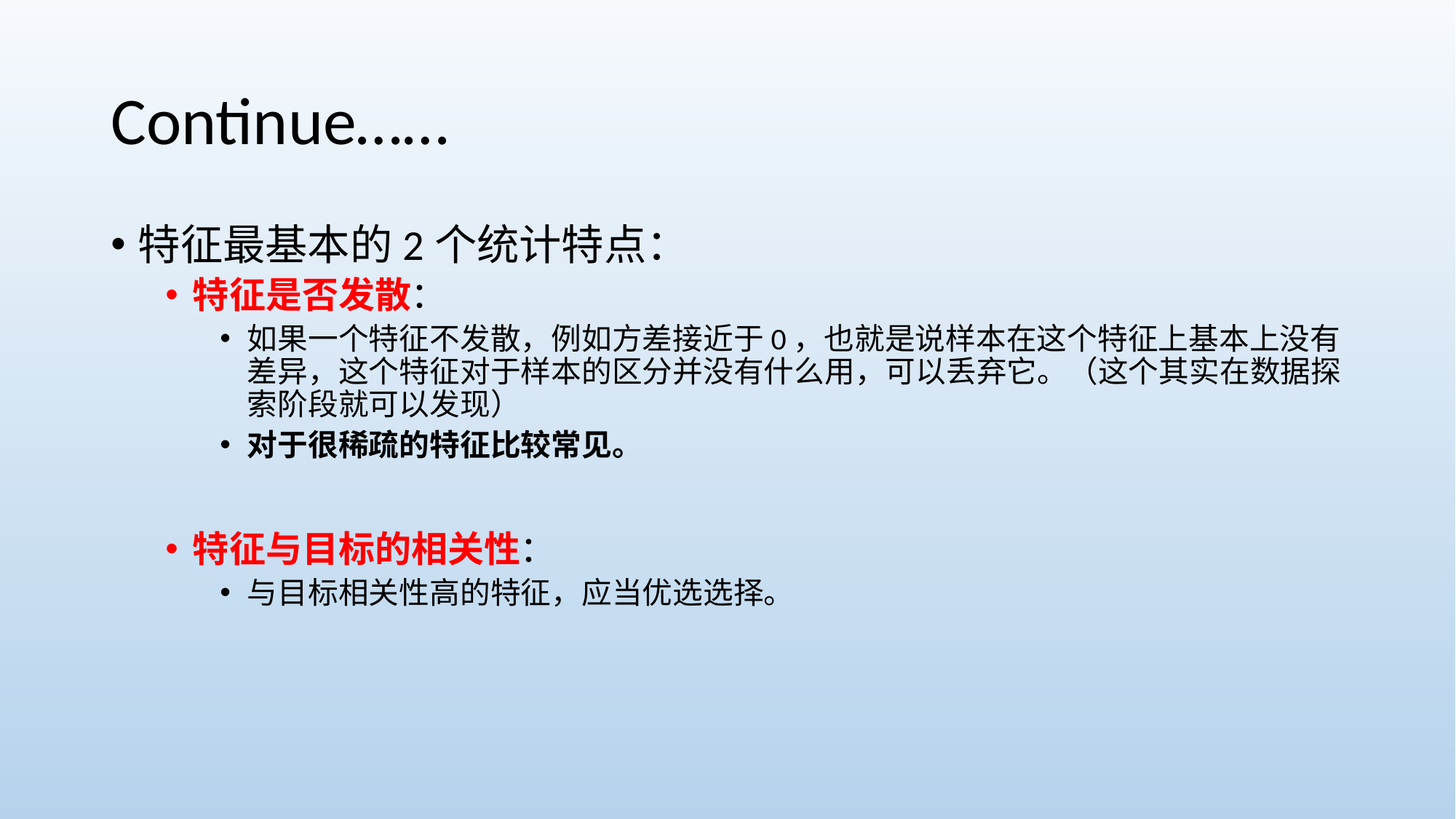

# Continue……
特征最基本的2个统计特点：
特征是否发散：
如果一个特征不发散，例如方差接近于0，也就是说样本在这个特征上基本上没有差异，这个特征对于样本的区分并没有什么用，可以丢弃它。（这个其实在数据探索阶段就可以发现）
对于很稀疏的特征比较常见。

特征与目标的相关性：
与目标相关性高的特征，应当优选选择。